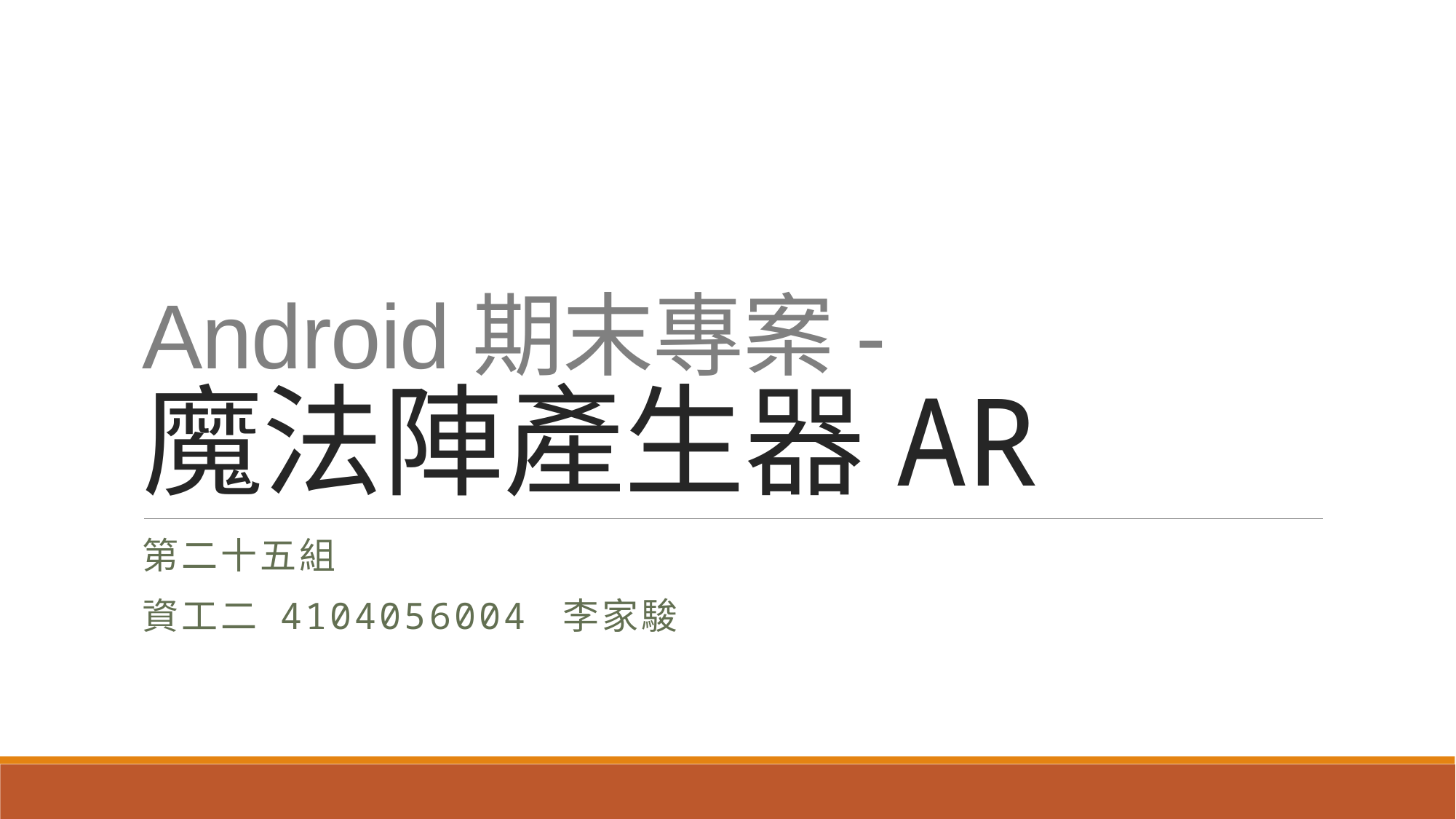

# Android期末專案- 魔法陣產生器AR
第二十五組
資工二 4104056004 李家駿